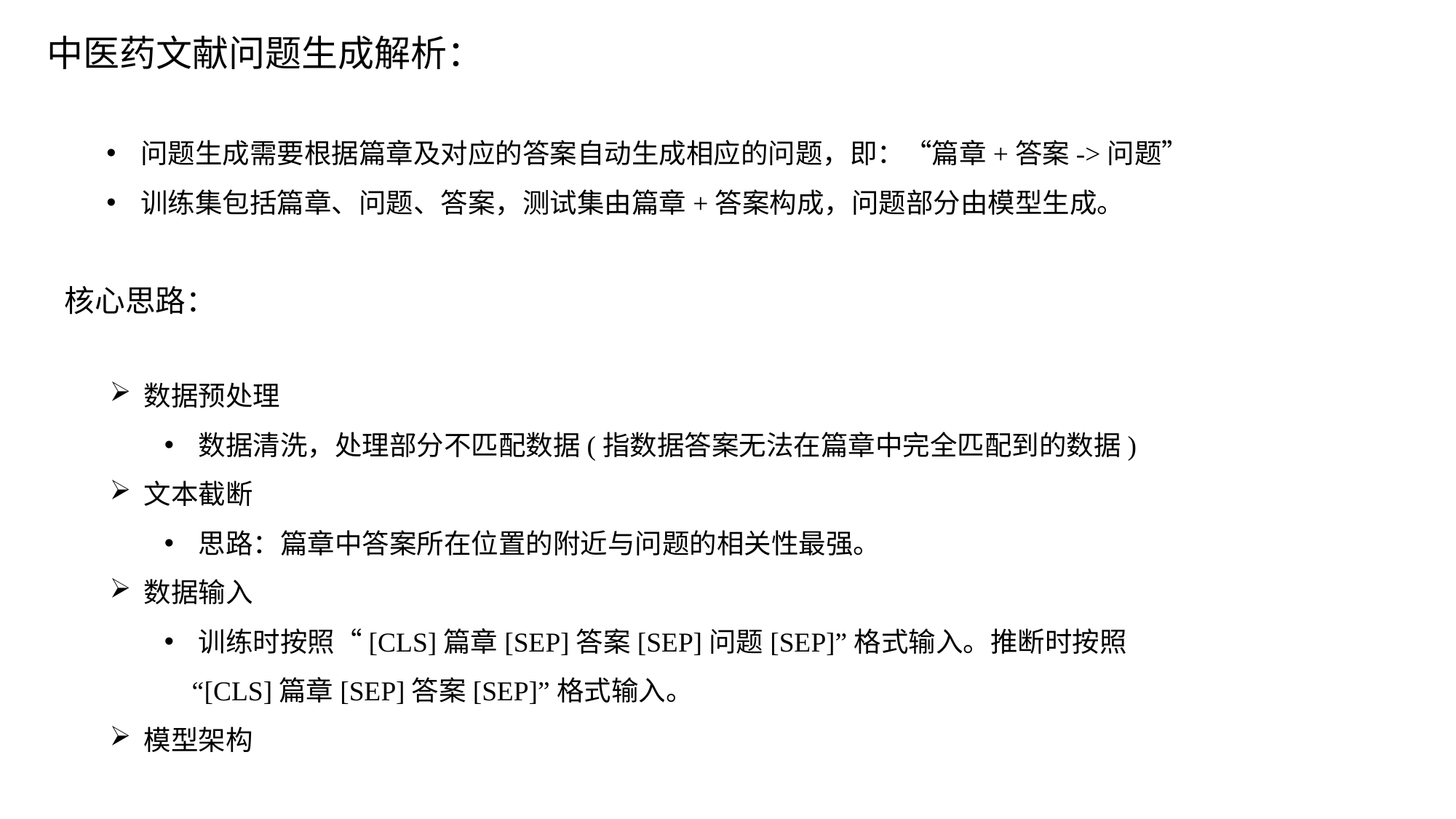

中医药文献问题生成解析：
问题生成需要根据篇章及对应的答案自动生成相应的问题，即：“篇章+答案->问题”
训练集包括篇章、问题、答案，测试集由篇章+答案构成，问题部分由模型生成。
核心思路：
数据预处理
数据清洗，处理部分不匹配数据(指数据答案无法在篇章中完全匹配到的数据)
文本截断
思路：篇章中答案所在位置的附近与问题的相关性最强。
数据输入
训练时按照“[CLS]篇章[SEP]答案[SEP]问题[SEP]”格式输入。推断时按照
    “[CLS]篇章[SEP]答案[SEP]”格式输入。
模型架构